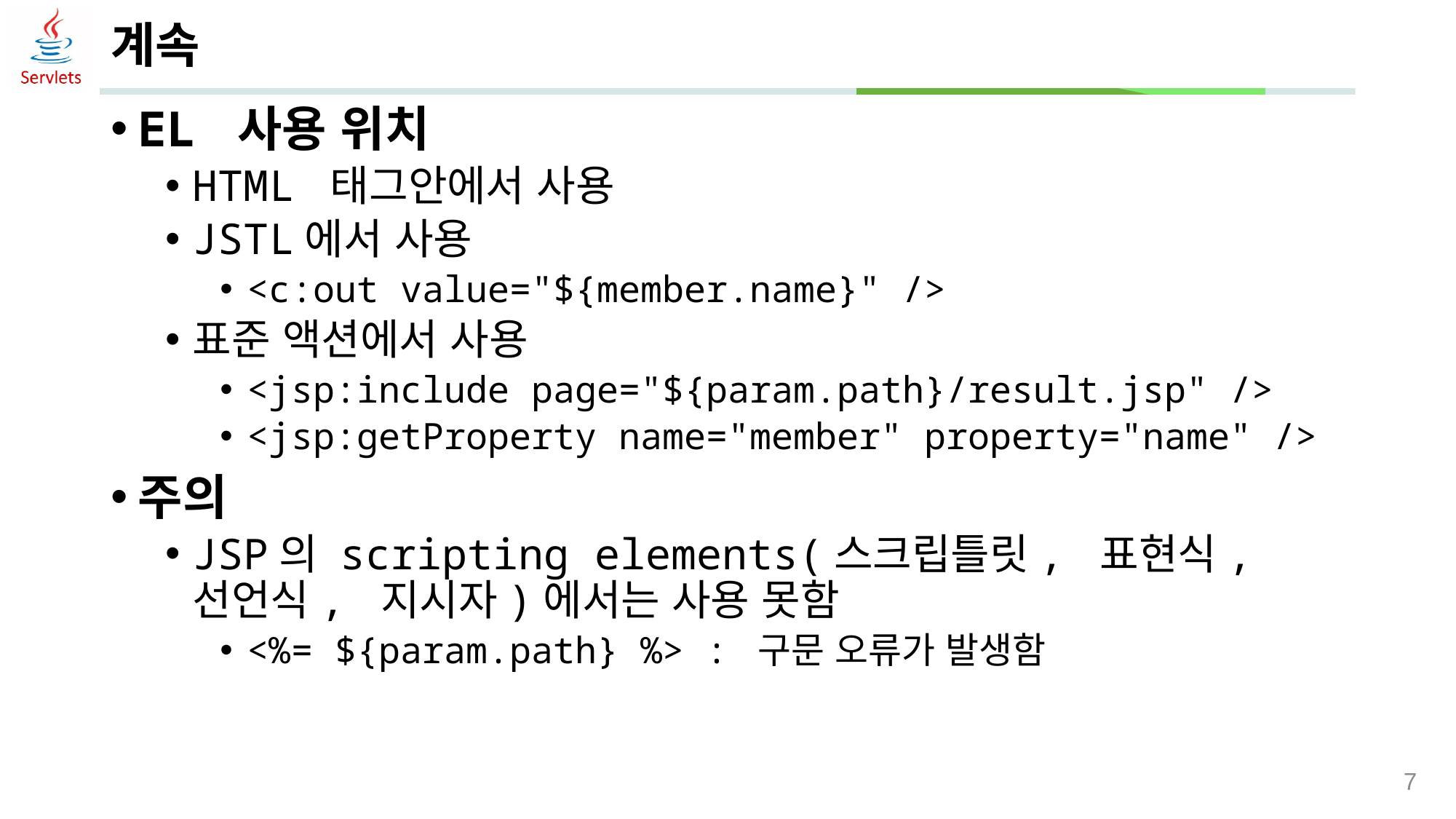

# 계속
EL 사용 위치
HTML 태그안에서 사용
JSTL에서 사용
<c:out value="${member.name}" />
표준 액션에서 사용
<jsp:include page="${param.path}/result.jsp" />
<jsp:getProperty name="member" property="name" />
주의
JSP의 scripting elements(스크립틀릿, 표현식, 선언식, 지시자)에서는 사용 못함
<%= ${param.path} %> : 구문 오류가 발생함

7